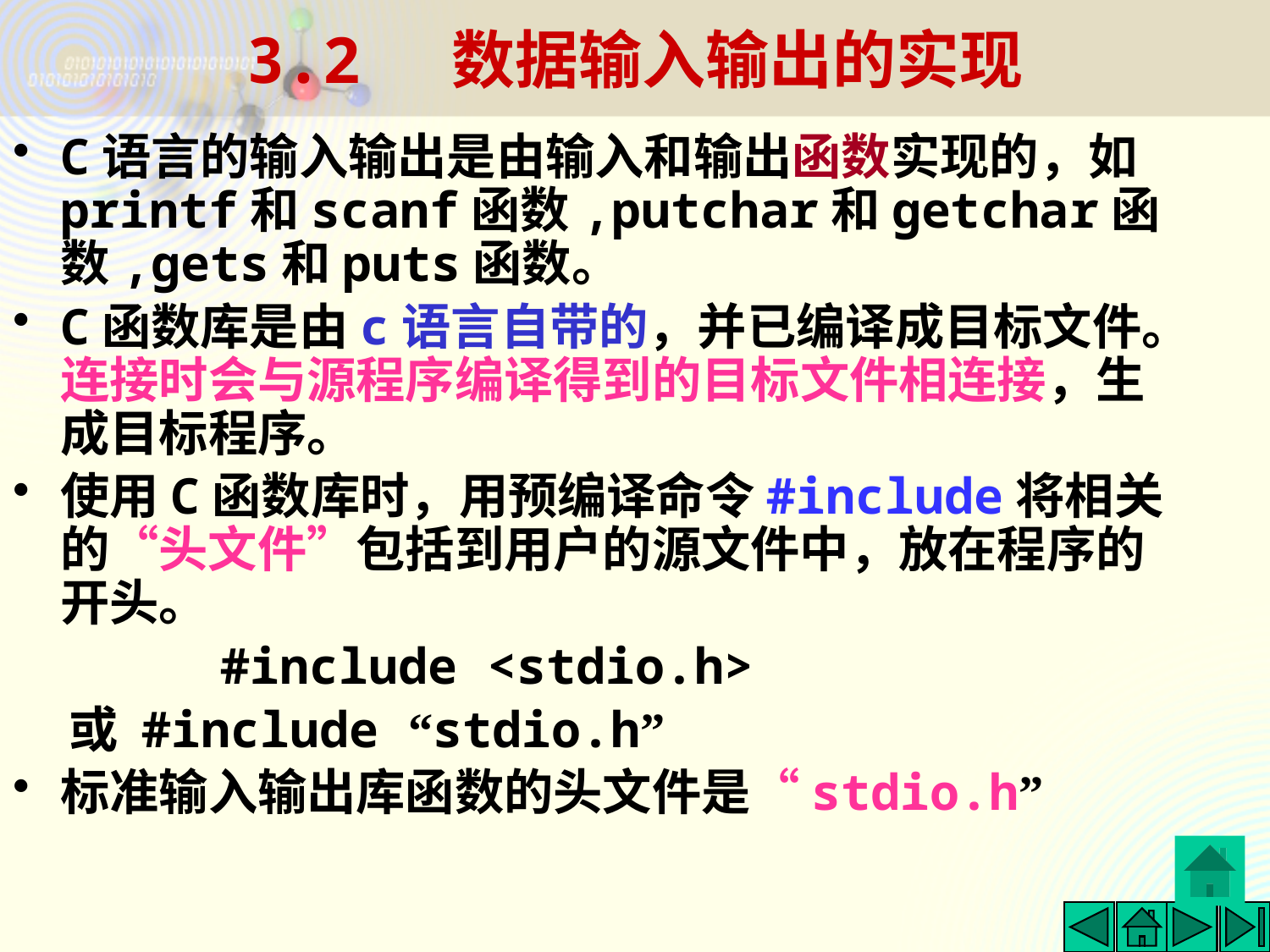

# 3.2  数据输入输出的实现
C语言的输入输出是由输入和输出函数实现的，如printf和scanf函数,putchar和getchar函数,gets和puts函数。
C函数库是由c语言自带的，并已编译成目标文件。连接时会与源程序编译得到的目标文件相连接，生成目标程序。
使用C函数库时，用预编译命令#include将相关的“头文件”包括到用户的源文件中，放在程序的开头。
       #include <stdio.h>
    或 #include “stdio.h”
标准输入输出库函数的头文件是“stdio.h”